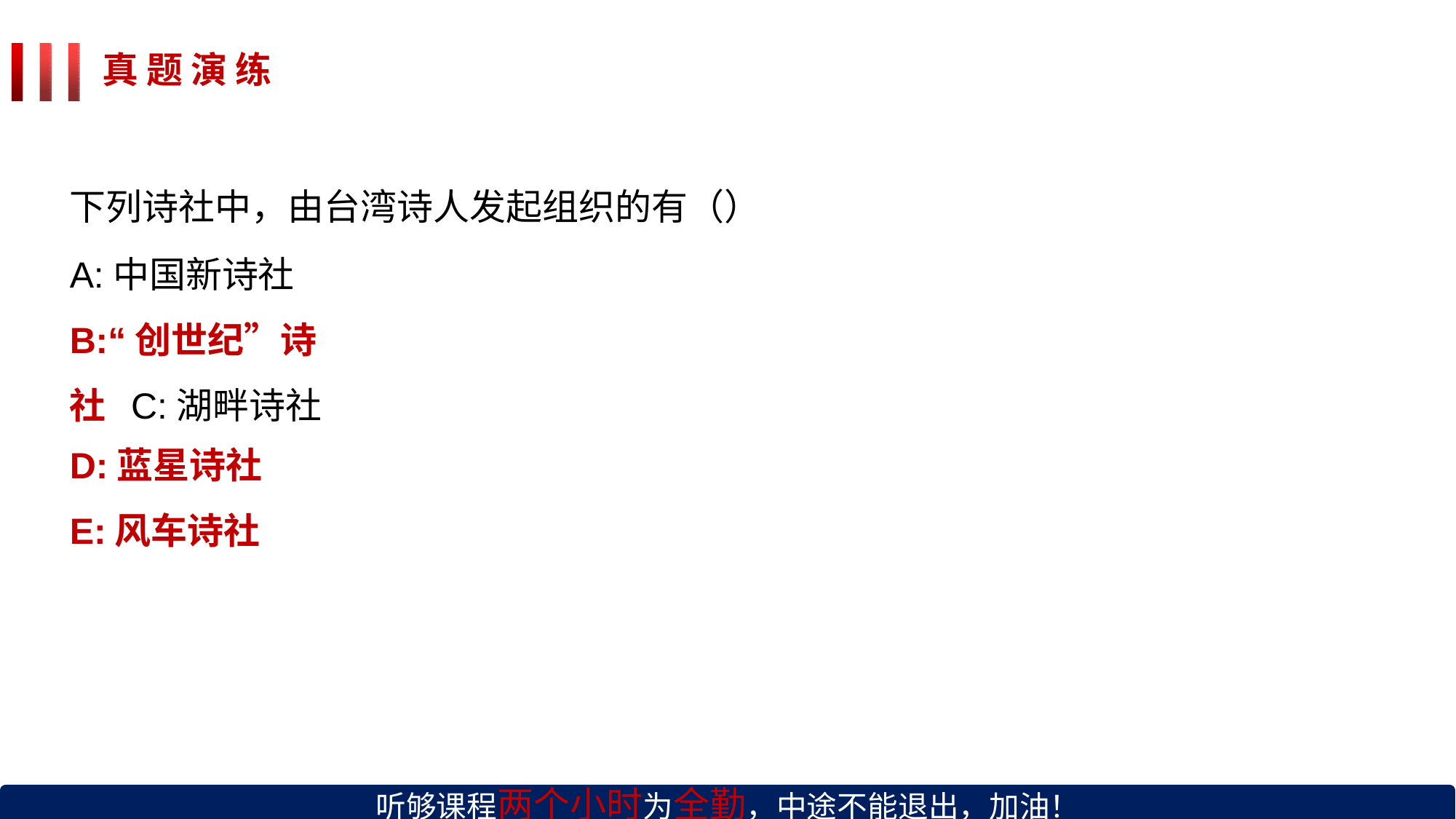

# 真 题 演 练
下列诗社中，由台湾诗人发起组织的有（）
A:中国新诗社 B:“创世纪”诗社  C:湖畔诗社
D:蓝星诗社
E:风车诗社
53

听够课程两个小时为全勤，中途不能退出，加油！